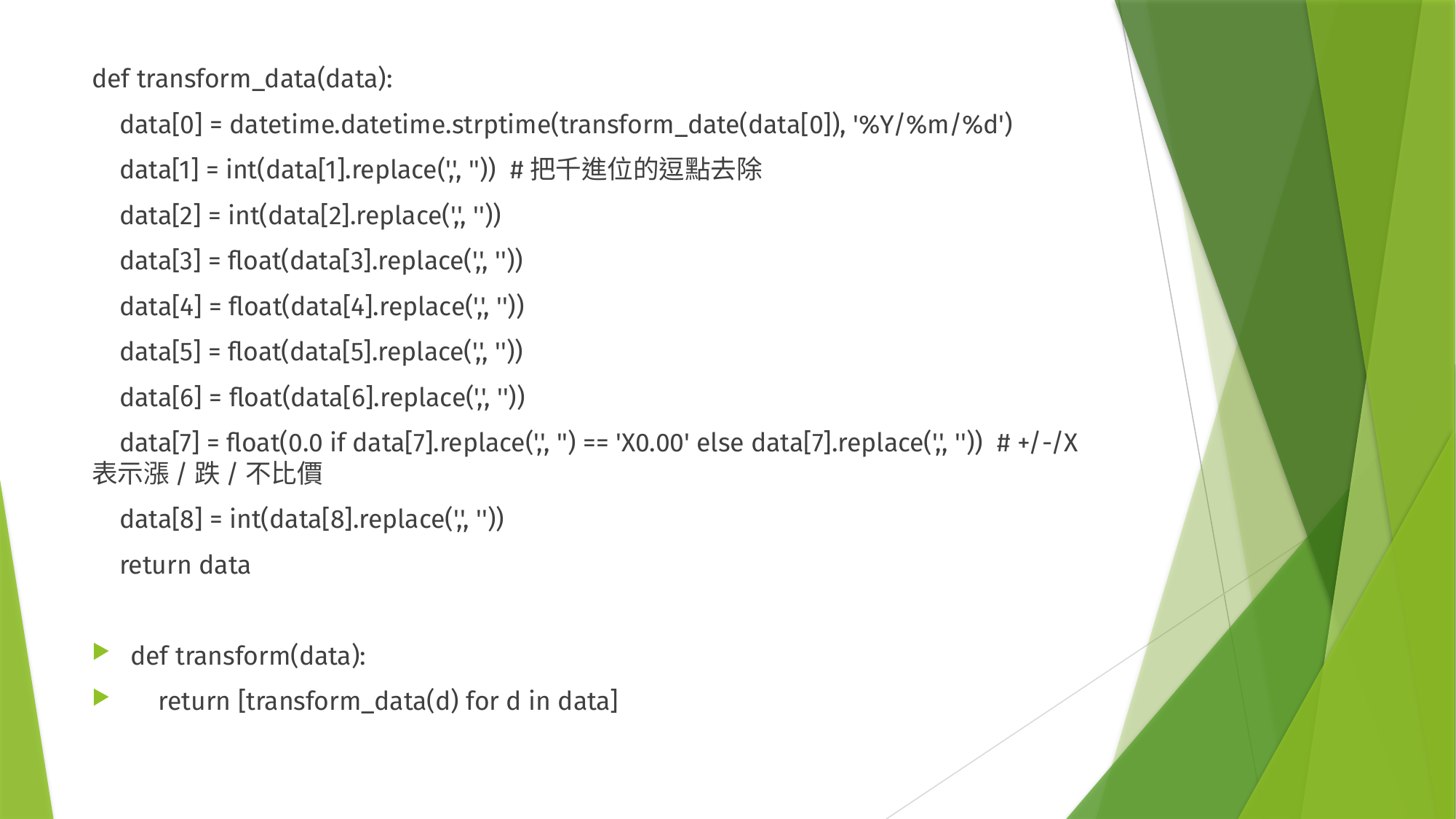

def transform_data(data):
    data[0] = datetime.datetime.strptime(transform_date(data[0]), '%Y/%m/%d')
    data[1] = int(data[1].replace(',', ''))  #把千進位的逗點去除
    data[2] = int(data[2].replace(',', ''))
    data[3] = float(data[3].replace(',', ''))
    data[4] = float(data[4].replace(',', ''))
    data[5] = float(data[5].replace(',', ''))
    data[6] = float(data[6].replace(',', ''))
    data[7] = float(0.0 if data[7].replace(',', '') == 'X0.00' else data[7].replace(',', ''))  # +/-/X表示漲/跌/不比價
    data[8] = int(data[8].replace(',', ''))
    return data

def transform(data):
    return [transform_data(d) for d in data]